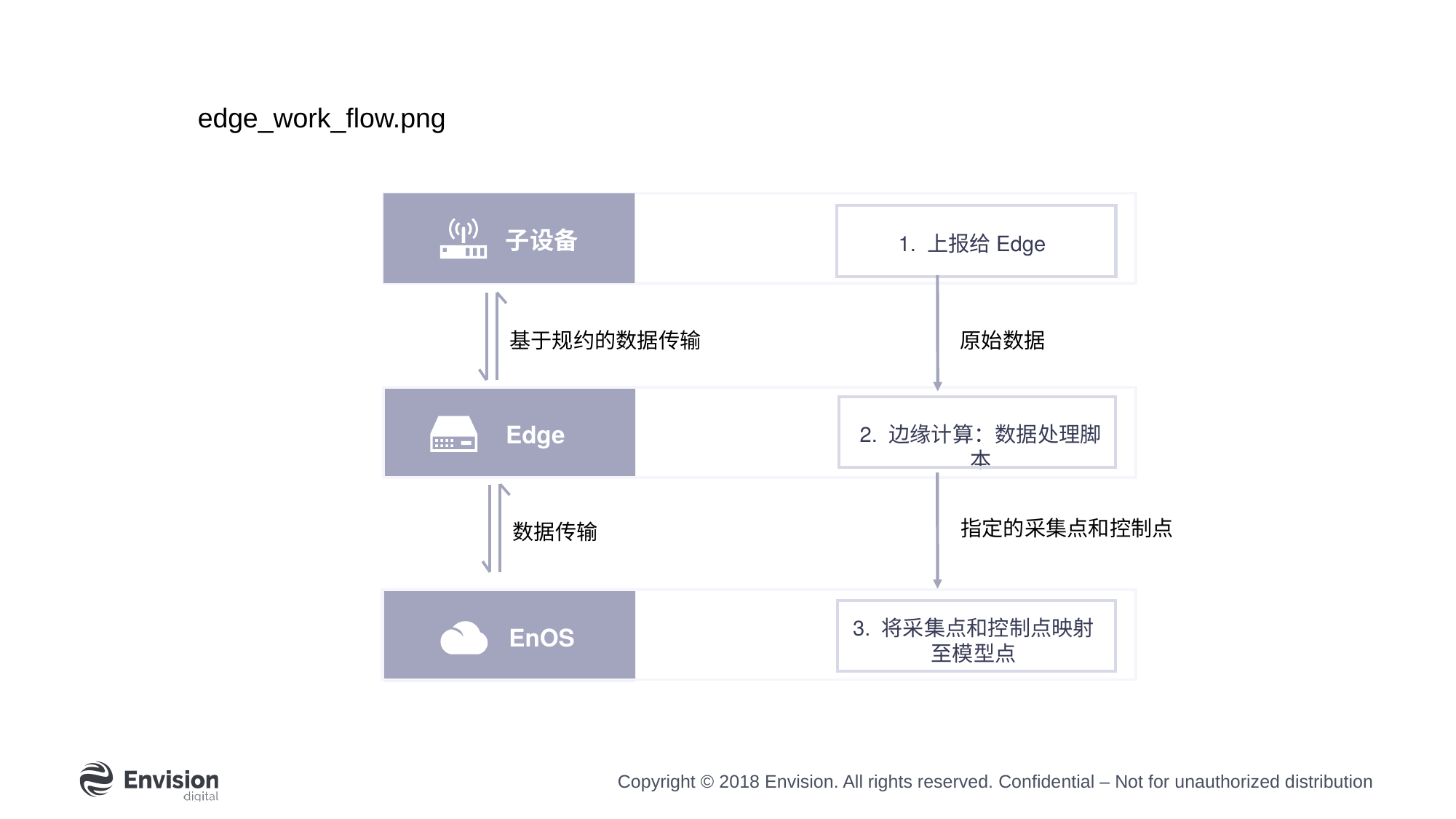

edge_work_flow.png

1. 上报给Edge

子设备
基于规约的数据传输
原始数据

Edge
2. 边缘计算：数据处理脚本

指定的采集点和控制点
数据传输

3. 将采集点和控制点映射至模型点
EnOS